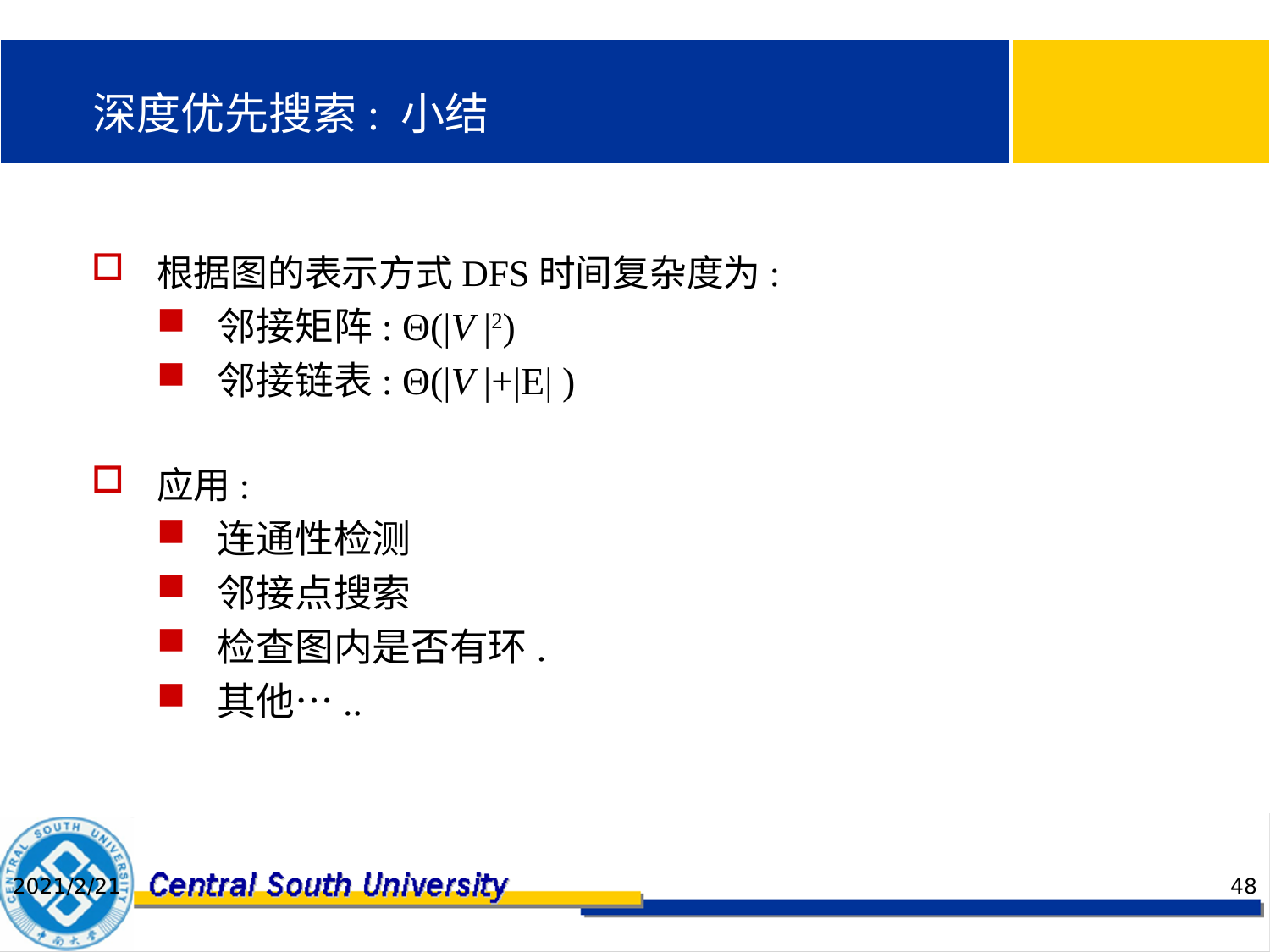

# 深度优先搜索: 小结
根据图的表示方式DFS时间复杂度为:
邻接矩阵: Θ(|V |2)
邻接链表: Θ(|V |+|E| )

应用:
连通性检测
邻接点搜索
检查图内是否有环.
其他…..

2021/2/21
48